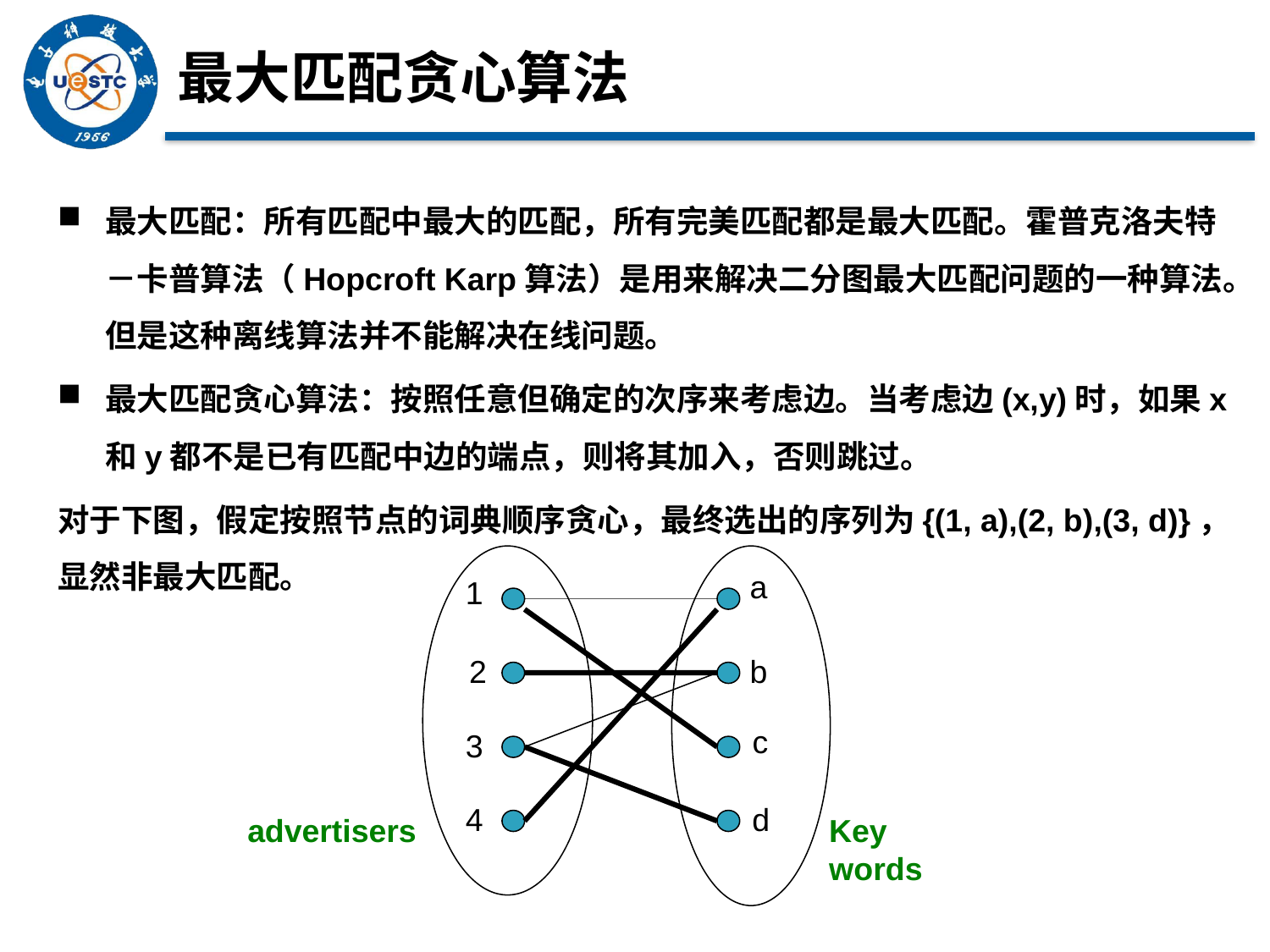

# 最大匹配贪心算法
最大匹配：所有匹配中最大的匹配，所有完美匹配都是最大匹配。霍普克洛夫特－卡普算法（Hopcroft Karp算法）是用来解决二分图最大匹配问题的一种算法。但是这种离线算法并不能解决在线问题。
最大匹配贪心算法：按照任意但确定的次序来考虑边。当考虑边(x,y)时，如果x和y都不是已有匹配中边的端点，则将其加入，否则跳过。
对于下图，假定按照节点的词典顺序贪心，最终选出的序列为{(1, a),(2, b),(3, d)}，显然非最大匹配。

a
1

2
b

c
3

4
d
advertisers
Key words